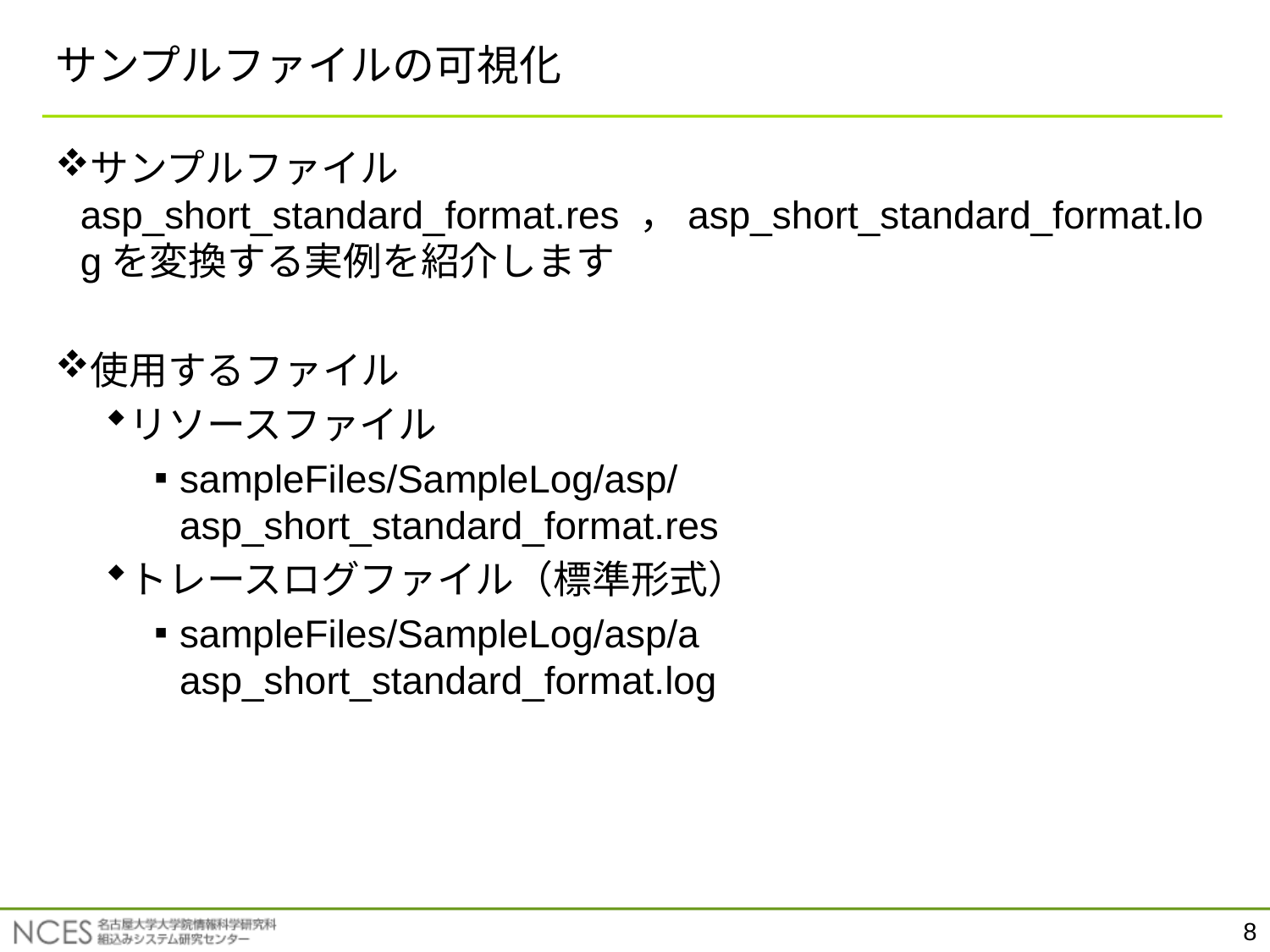

# サンプルファイルの可視化
サンプルファイルasp_short_standard_format.res ，asp_short_standard_format.logを変換する実例を紹介します

使用するファイル
リソースファイル
sampleFiles/SampleLog/asp/ asp_short_standard_format.res
トレースログファイル（標準形式）
sampleFiles/SampleLog/asp/a asp_short_standard_format.log
8